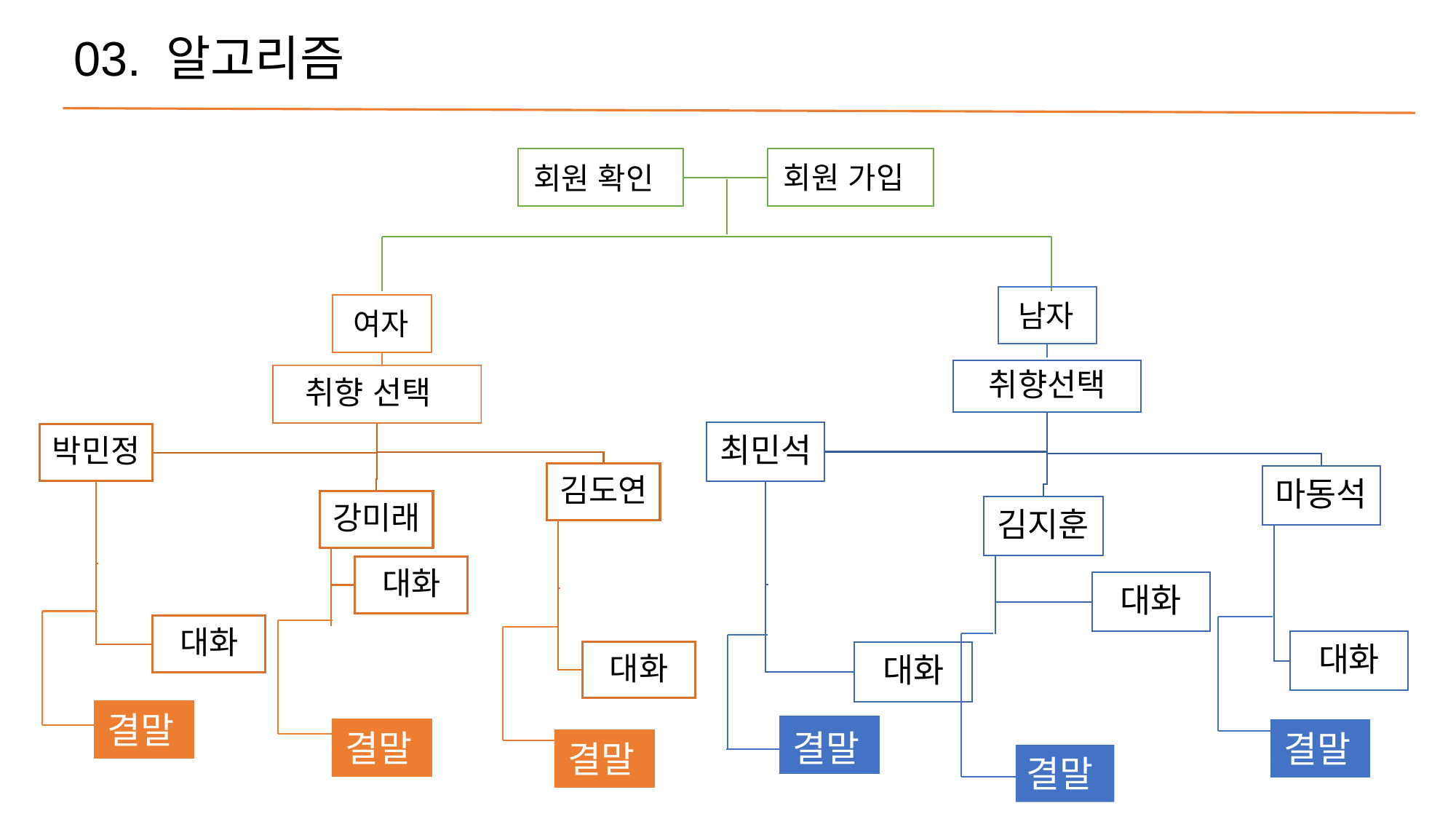

03. 알고리즘

회원 가입
회원 확인

남자

여자

취향선택

최민석

마동석

김지훈

게임

게임

대화

대화

대화

게임

취향 선택

박민정

김도연

강미래

게임

대화

게임

대화

게임

대화

결말

결말

결말
결말

결말

결말